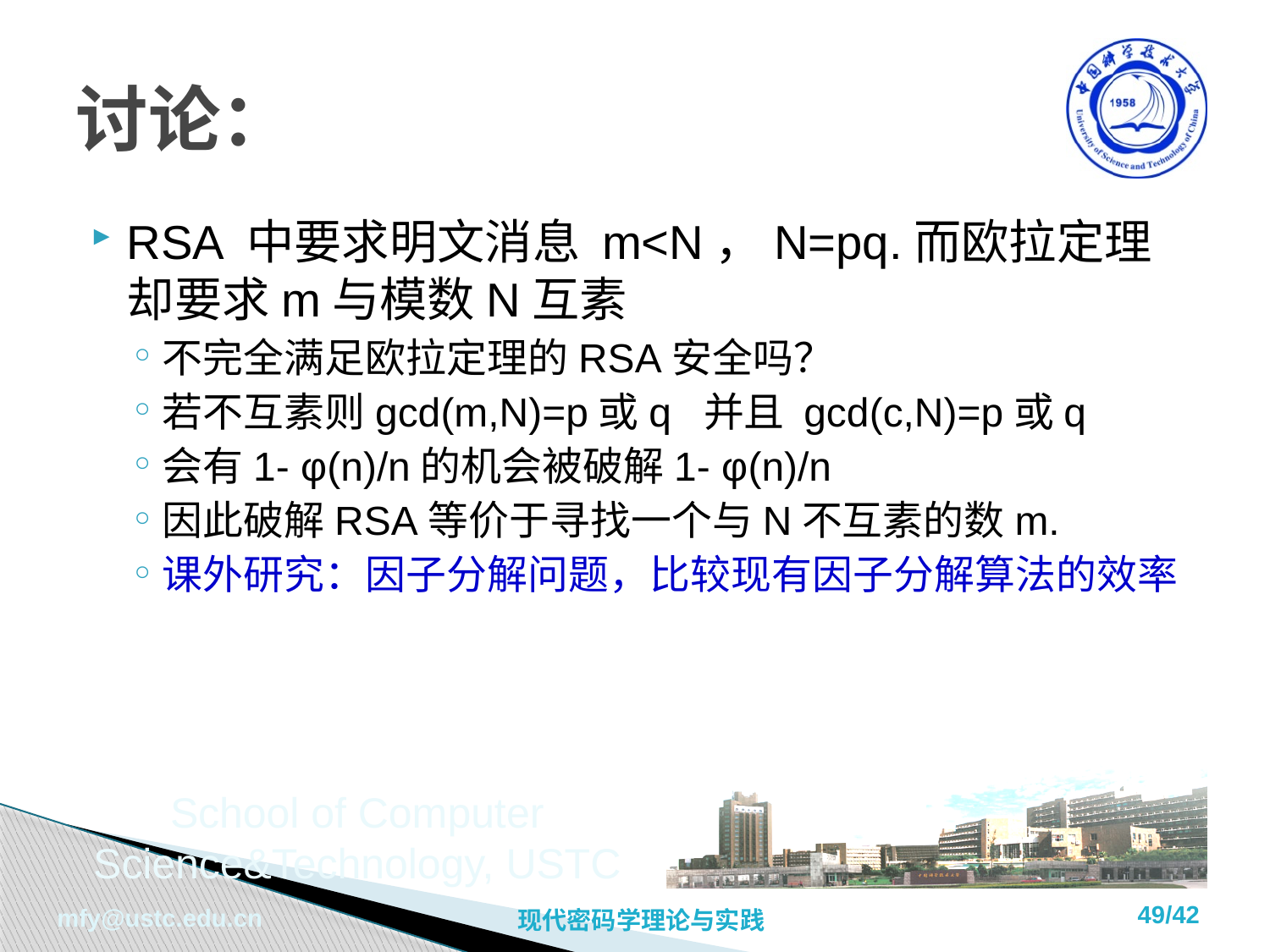

# 讨论：
RSA 中要求明文消息 m<N，N=pq.而欧拉定理却要求m与模数N互素
不完全满足欧拉定理的RSA安全吗？
若不互素则gcd(m,N)=p或q  并且 gcd(c,N)=p或q
会有1- φ(n)/n的机会被破解1- φ(n)/n
因此破解RSA等价于寻找一个与N不互素的数m.
课外研究：因子分解问题，比较现有因子分解算法的效率